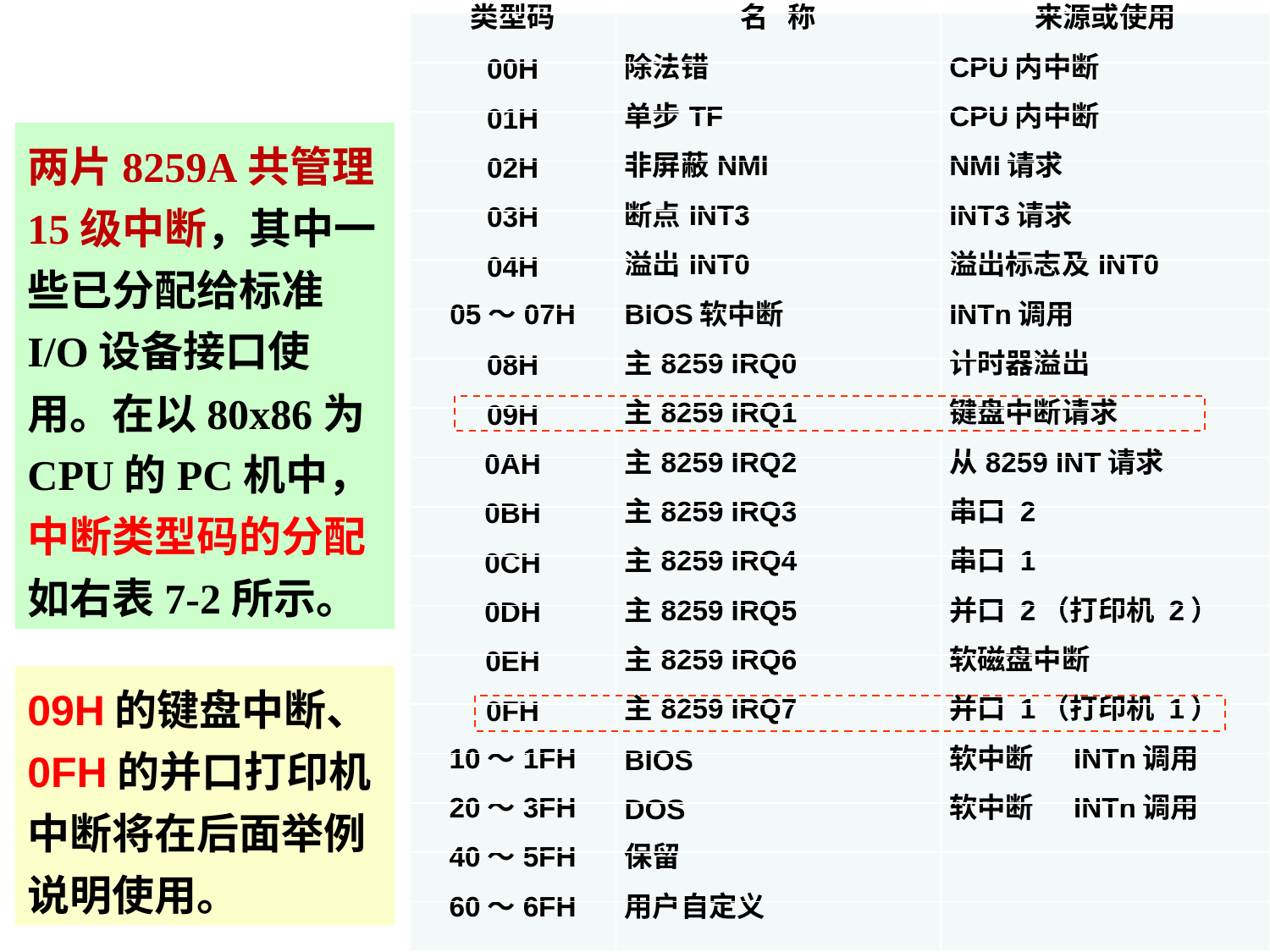

| 类型码 | 名 称 | 来源或使用 |
| --- | --- | --- |
| 00H | 除法错 | CPU内中断 |
| 01H | 单步TF | CPU内中断 |
| 02H | 非屏蔽NMI | NMI请求 |
| 03H | 断点INT3 | INT3请求 |
| 04H | 溢出INT0 | 溢出标志及INT0 |
| 05～07H | BIOS软中断 | INTn调用 |
| 08H | 主8259 IRQ0 | 计时器溢出 |
| 09H | 主8259 IRQ1 | 键盘中断请求 |
| 0AH | 主8259 IRQ2 | 从8259 INT请求 |
| 0BH | 主8259 IRQ3 | 串口 2 |
| 0CH | 主8259 IRQ4 | 串口 1 |
| 0DH | 主8259 IRQ5 | 并口 2（打印机 2） |
| 0EH | 主8259 IRQ6 | 软磁盘中断 |
| 0FH | 主8259 IRQ7 | 并口 1（打印机 1） |
| 10～1FH | BIOS | 软中断 INTn调用 |
| 20～3FH | DOS | 软中断 INTn调用 |
| 40～5FH | 保留 |  |
| 60～6FH | 用户自定义 |  |
两片8259A共管理15级中断，其中一些已分配给标准I/O设备接口使用。在以80x86为CPU的PC机中，中断类型码的分配如右表7-2所示。

09H的键盘中断、0FH的并口打印机中断将在后面举例说明使用。

74